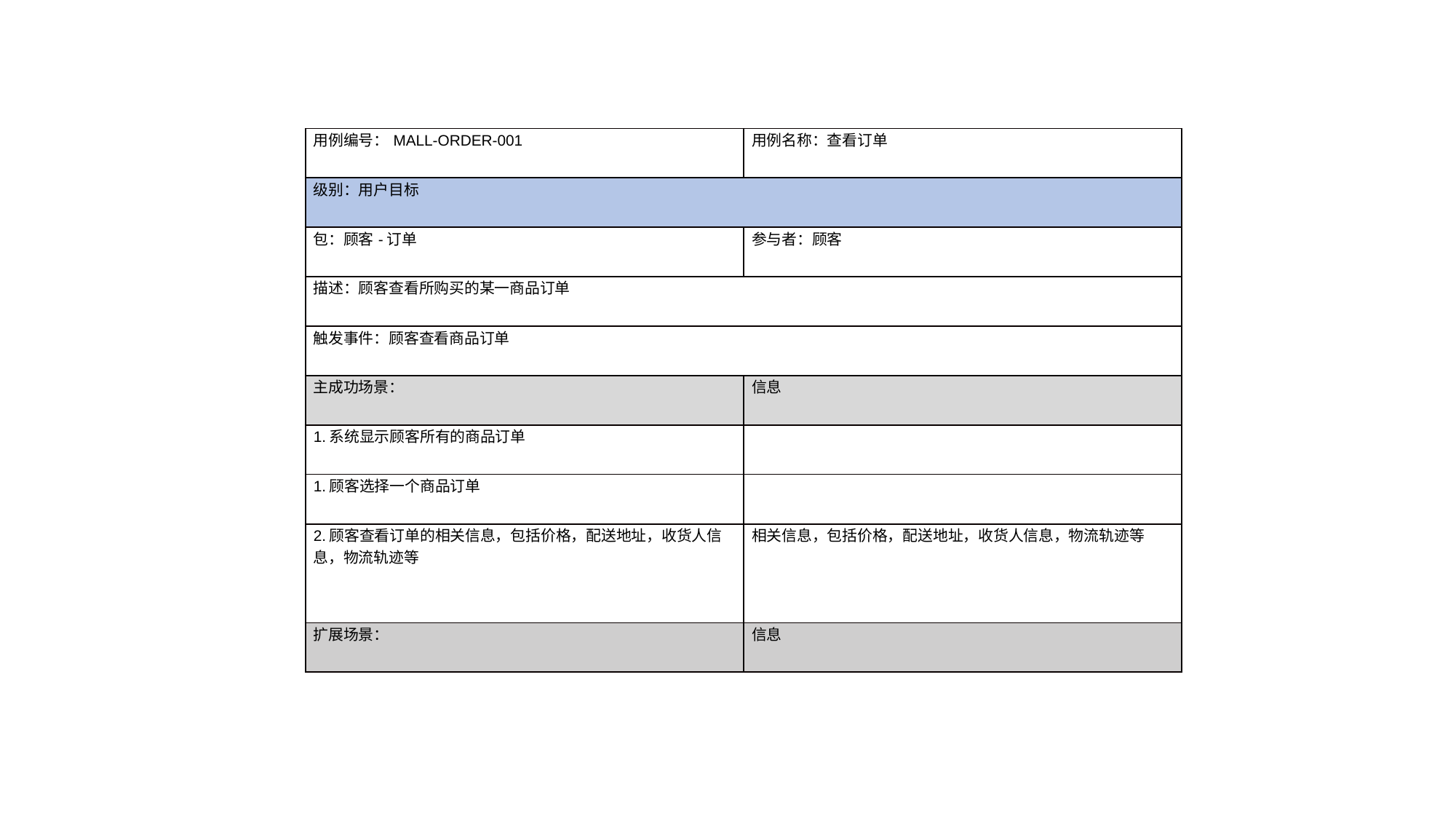

| 用例编号：MALL-ORDER-001 | 用例名称：查看订单 |
| --- | --- |
| 级别：用户目标 |  |
| 包：顾客-订单 | 参与者：顾客 |
| 描述：顾客查看所购买的某一商品订单 |  |
| 触发事件：顾客查看商品订单 |  |
| 主成功场景： | 信息 |
| 1.系统显示顾客所有的商品订单 |  |
| 1.顾客选择一个商品订单 |  |
| 2.顾客查看订单的相关信息，包括价格，配送地址，收货人信息，物流轨迹等 | 相关信息，包括价格，配送地址，收货人信息，物流轨迹等 |
| 扩展场景： | 信息 |